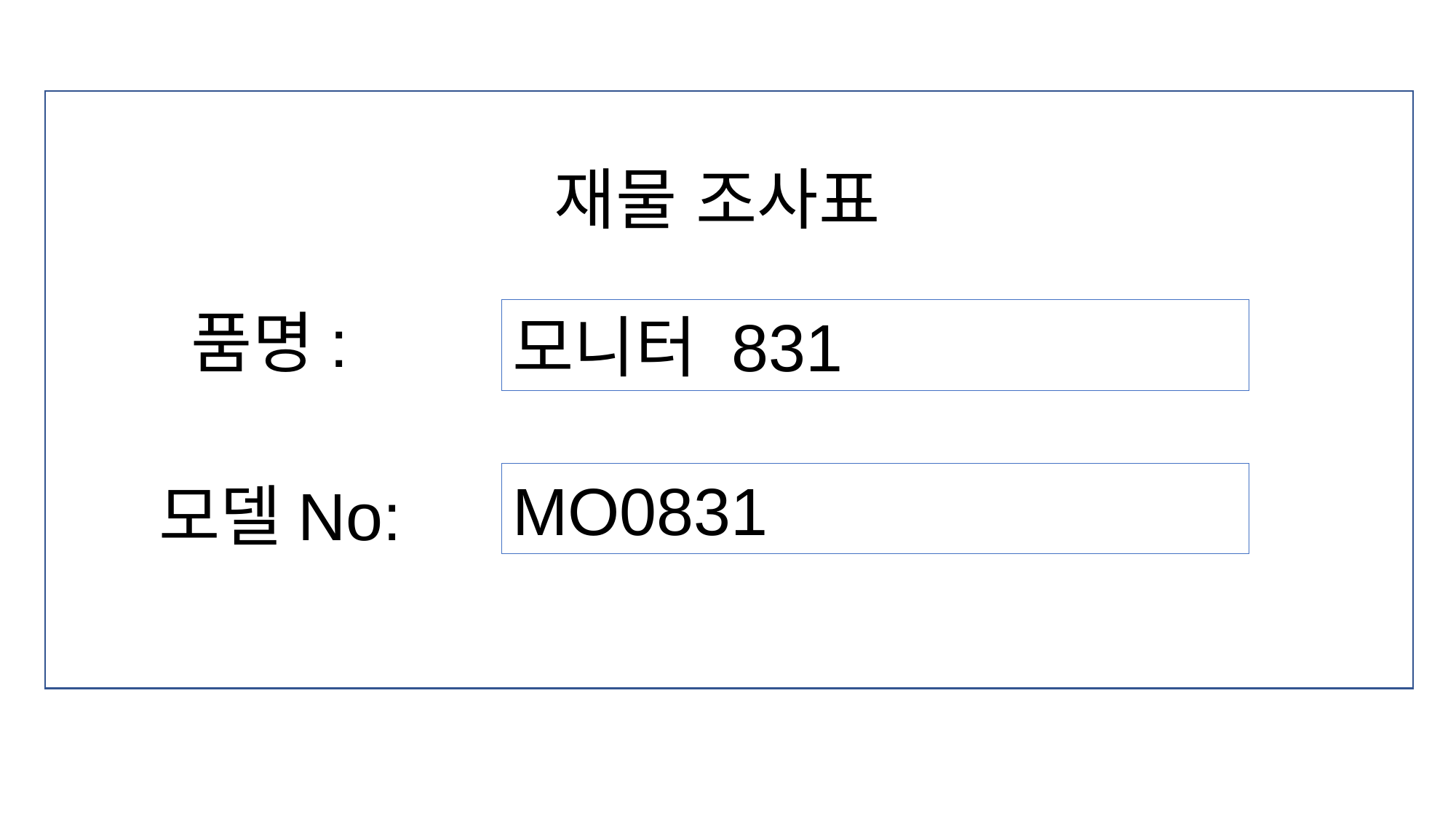

재물 조사표
품명:
모니터 831
MO0831
모델No: